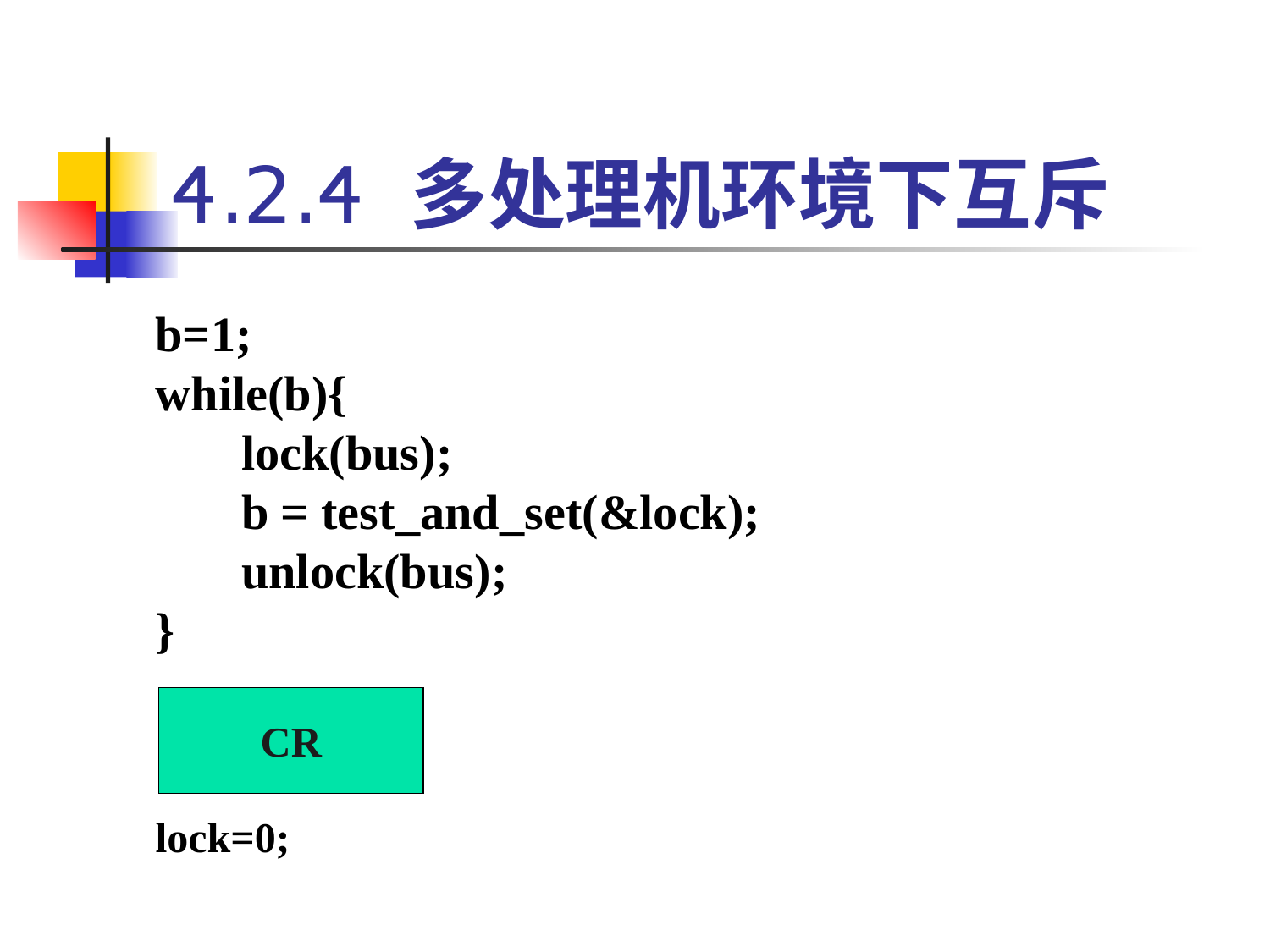

# 4.2.4 多处理机环境下互斥
b=1;
while(b){
       lock(bus);
       b = test_and_set(&lock);
       unlock(bus);
}

lock=0;
CR